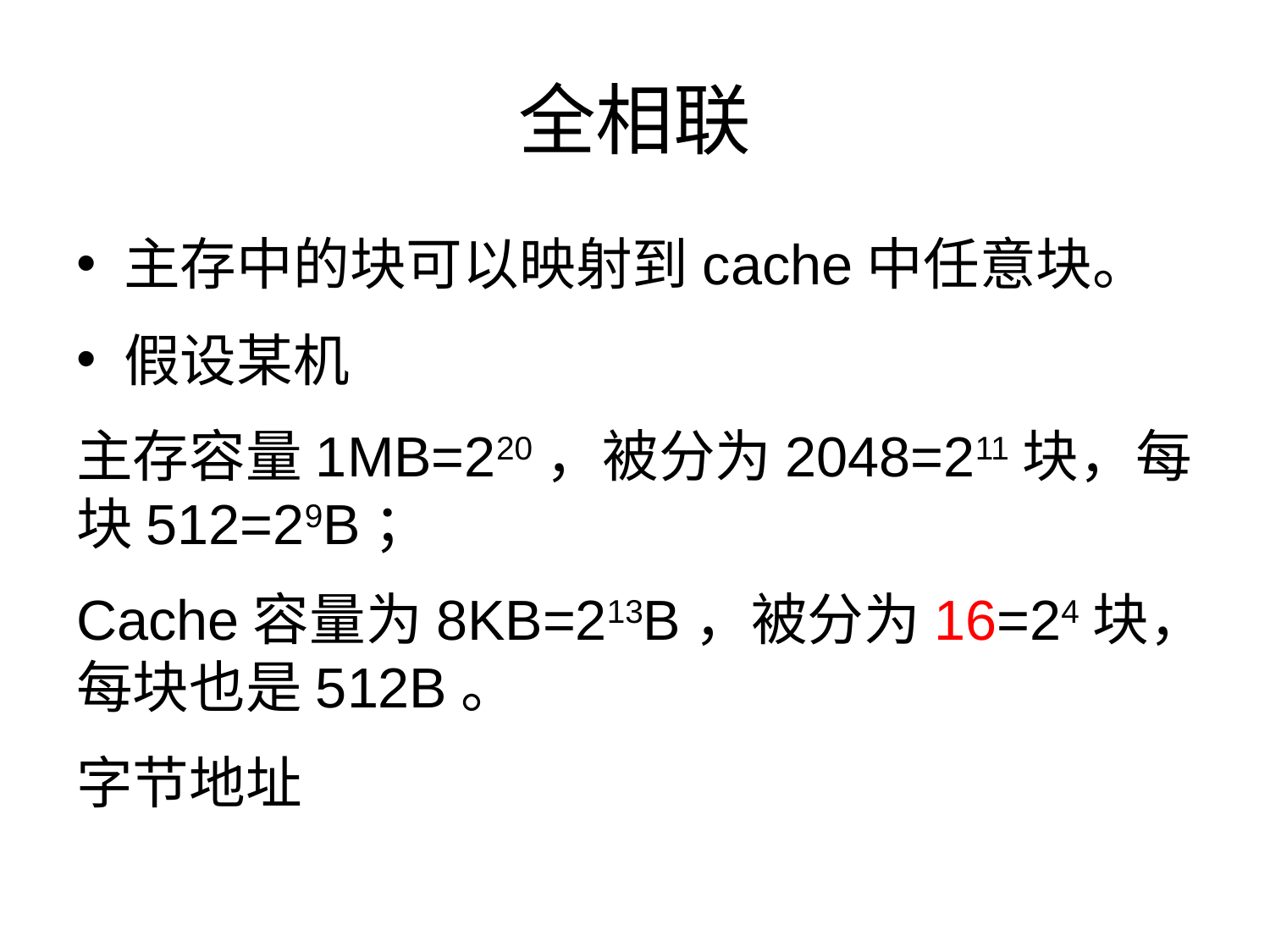

# 全相联
主存中的块可以映射到cache中任意块。
假设某机
主存容量1MB=220，被分为2048=211块，每块512=29B；
Cache容量为8KB=213B，被分为16=24块，每块也是512B。
字节地址